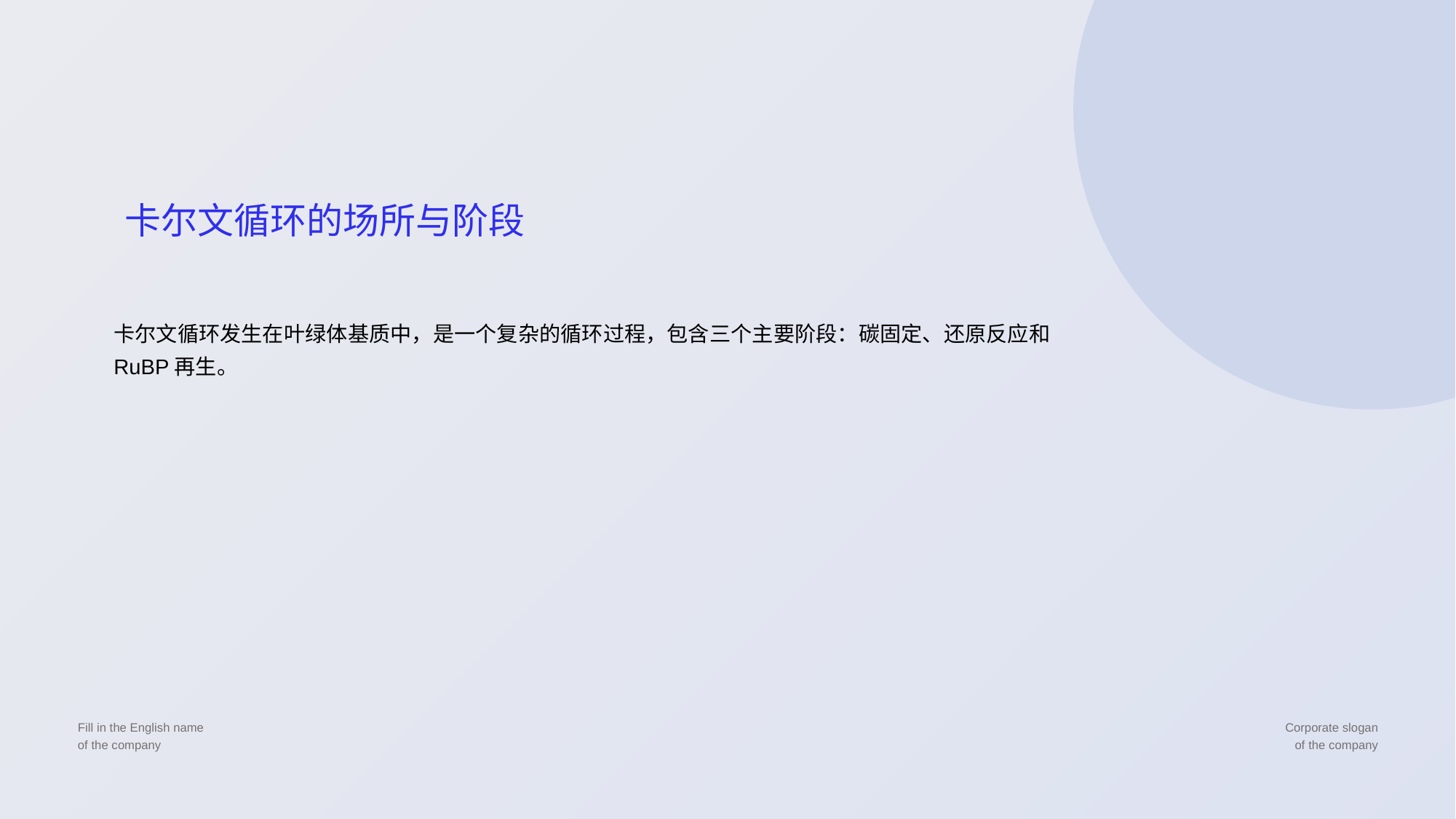

卡尔文循环的场所与阶段
卡尔文循环发生在叶绿体基质中，是一个复杂的循环过程，包含三个主要阶段：碳固定、还原反应和RuBP再生。
Fill in the English name
of the company
Corporate slogan
of the company